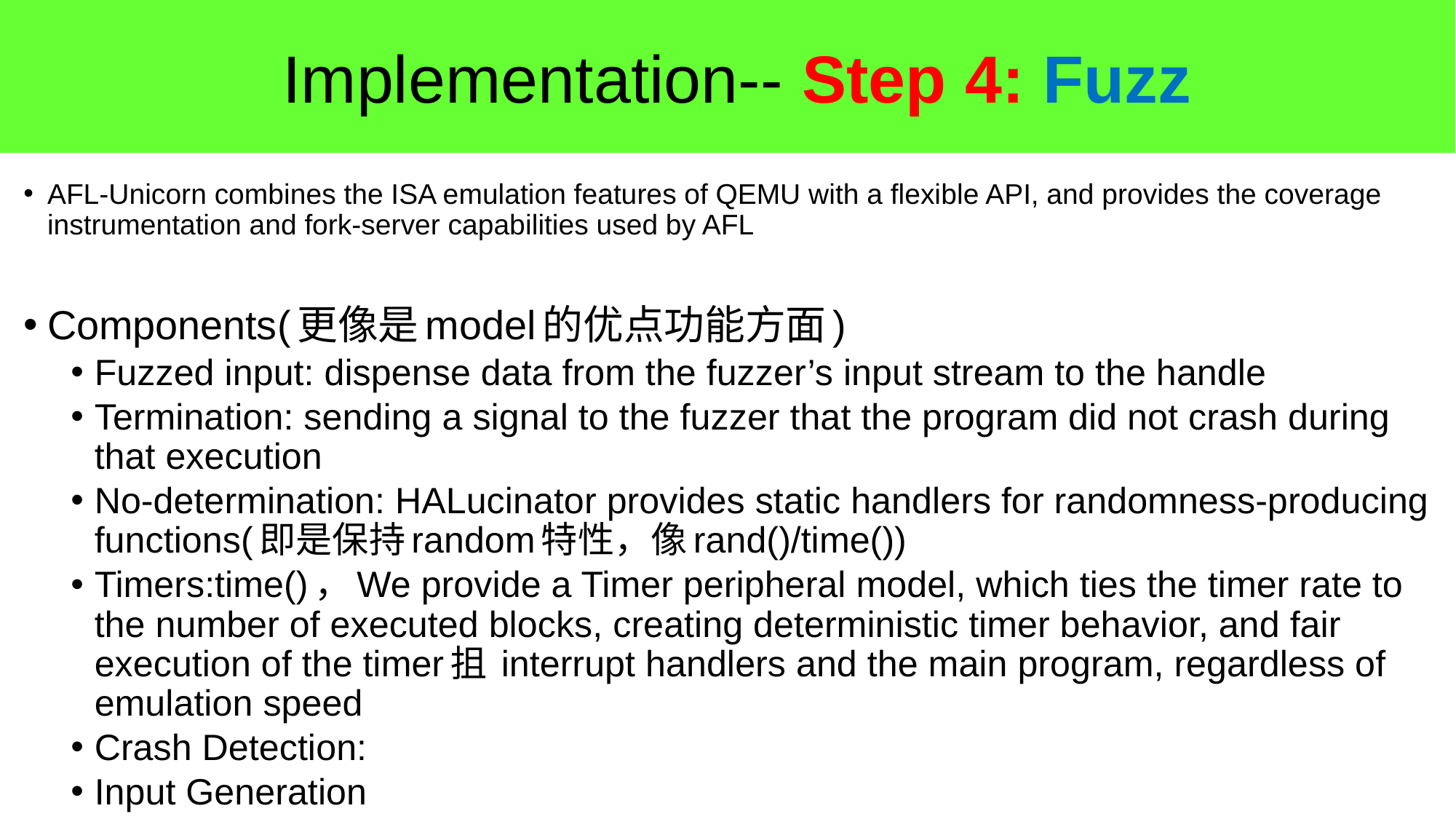

Implementation-- Step 4: Fuzz
AFL-Unicorn combines the ISA emulation features of QEMU with a flexible API, and provides the coverage instrumentation and fork-server capabilities used by AFL

Components(更像是model的优点功能方面)
Fuzzed input: dispense data from the fuzzer’s input stream to the handle
Termination: sending a signal to the fuzzer that the program did not crash during that execution
No-determination: HALucinator provides static handlers for randomness-producing functions(即是保持random特性，像rand()/time())
Timers:time()，We provide a Timer peripheral model, which ties the timer rate to the number of executed blocks, creating deterministic timer behavior, and fair execution of the timer抯 interrupt handlers and the main program, regardless of emulation speed
Crash Detection:
Input Generation